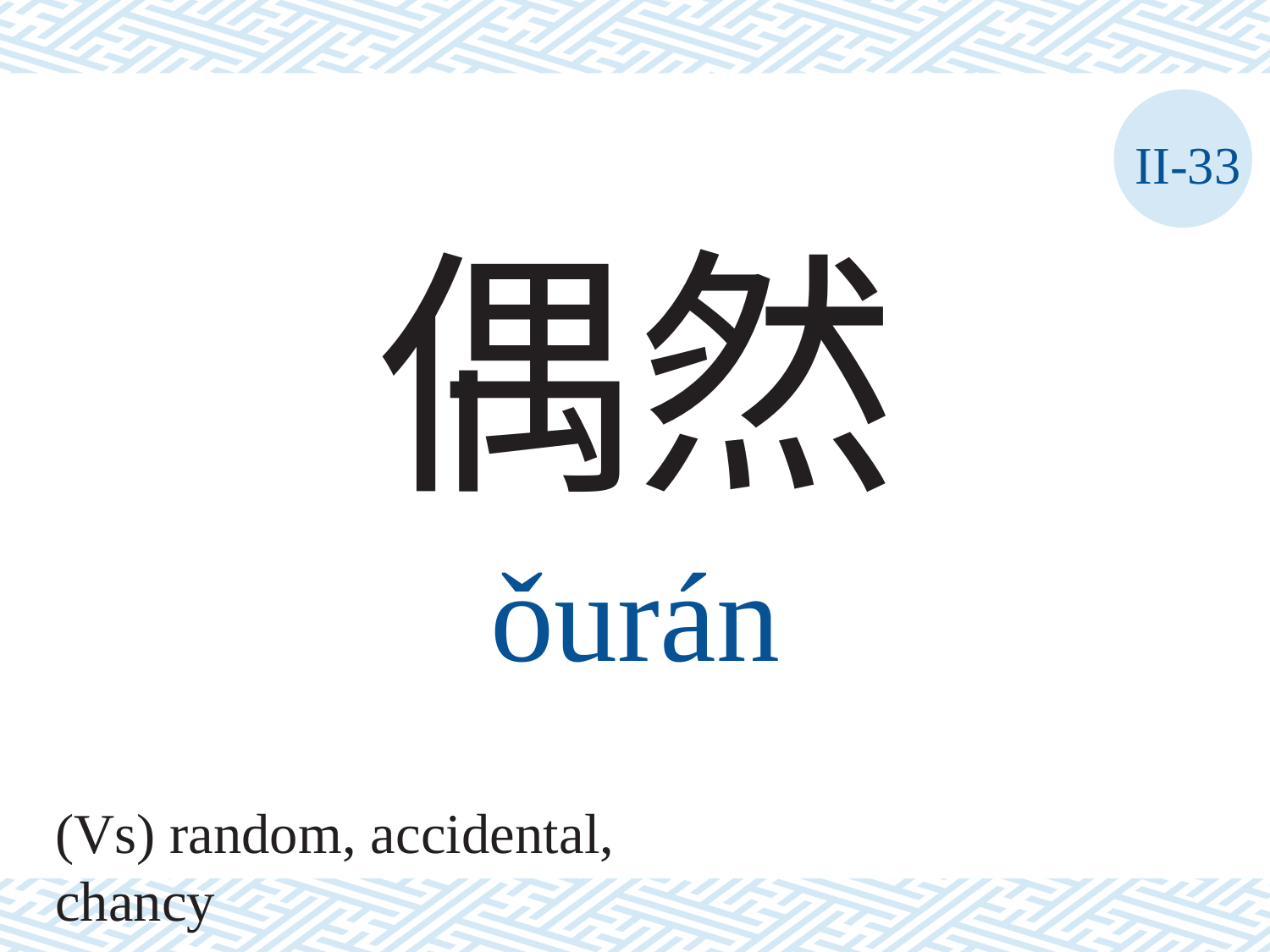

II-33
偶然
ǒurán
(Vs) random, accidental, chancy